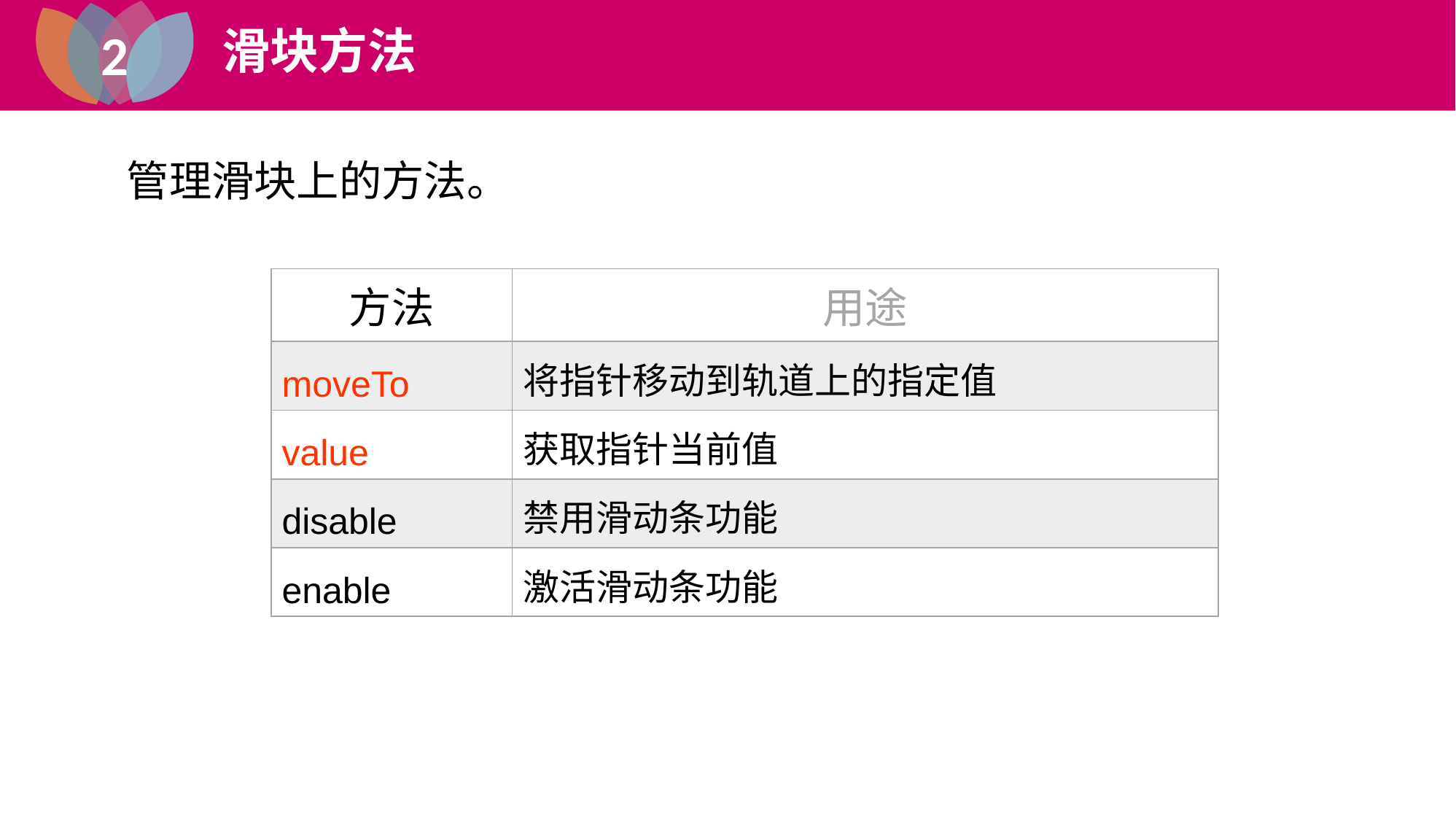

2
滑块方法
1
jQuery UI
管理滑块上的方法。
| 方法 | 用途 |
| --- | --- |
| moveTo | 将指针移动到轨道上的指定值 |
| value | 获取指针当前值 |
| disable | 禁用滑动条功能 |
| enable | 激活滑动条功能 |